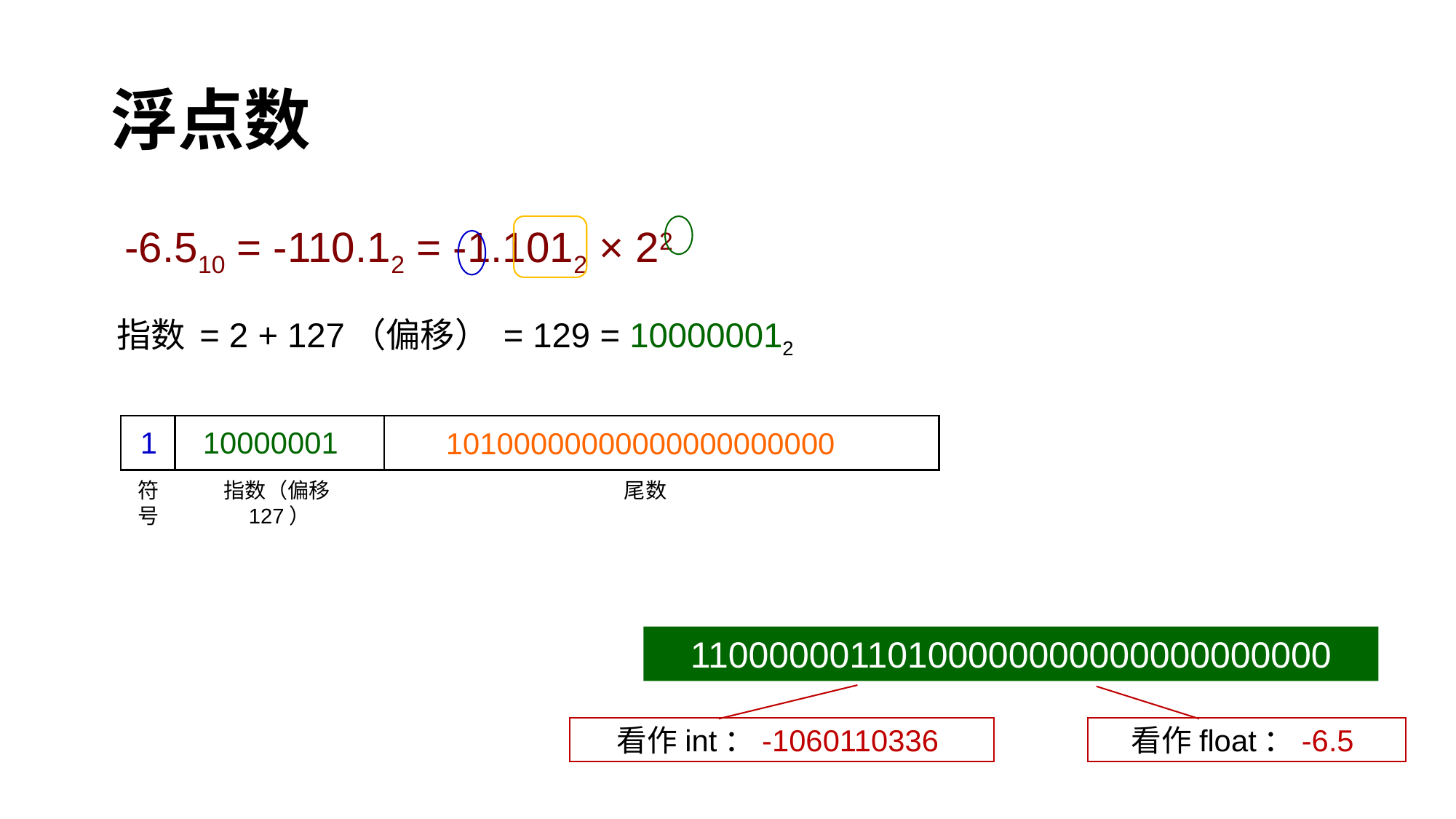

# 浮点数
-6.510 = -110.12 = -1.1012 × 22

指数 = 2 + 127（偏移） = 129 = 100000012

指数（偏移127）
尾数
符号
10000001
1
10100000000000000000000
11000000110100000000000000000000
看作int：-1060110336
看作float：-6.5